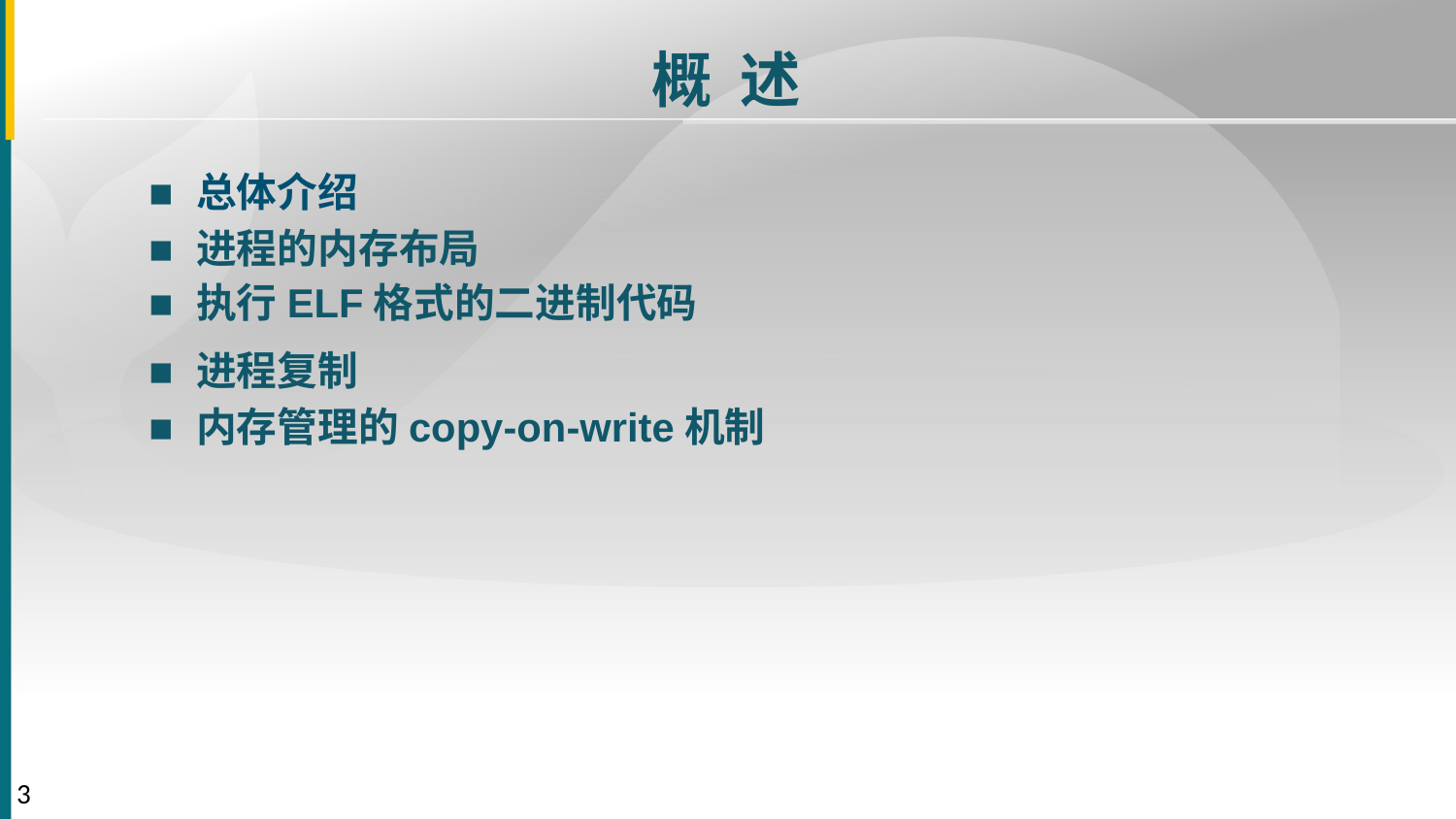

概  述
■
总体介绍
■
进程的内存布局
■
执行ELF格式的二进制代码
■
进程复制
■
内存管理的copy-on-write机制
3